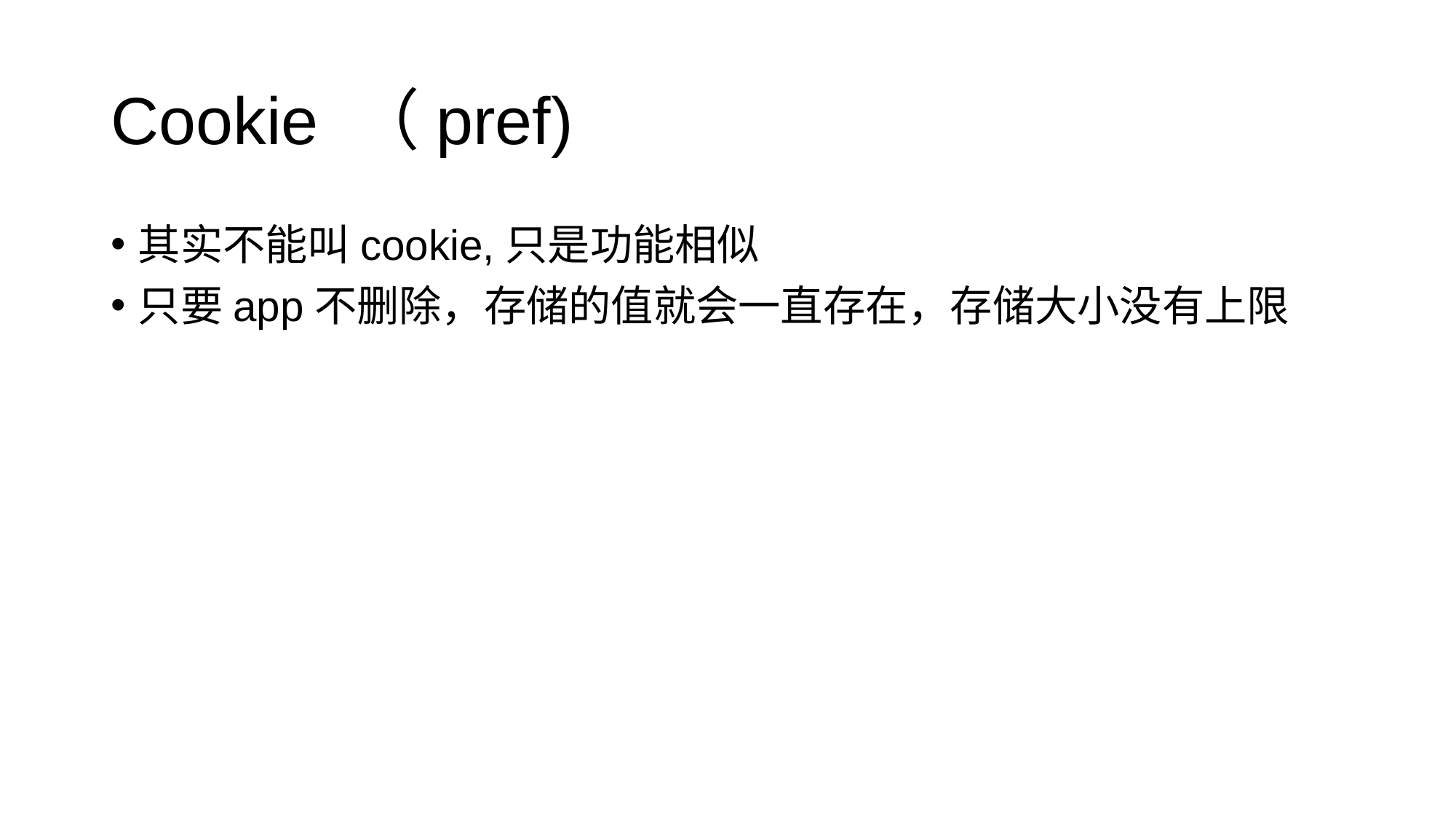

# Cookie （pref)
其实不能叫cookie,只是功能相似
只要app不删除，存储的值就会一直存在，存储大小没有上限